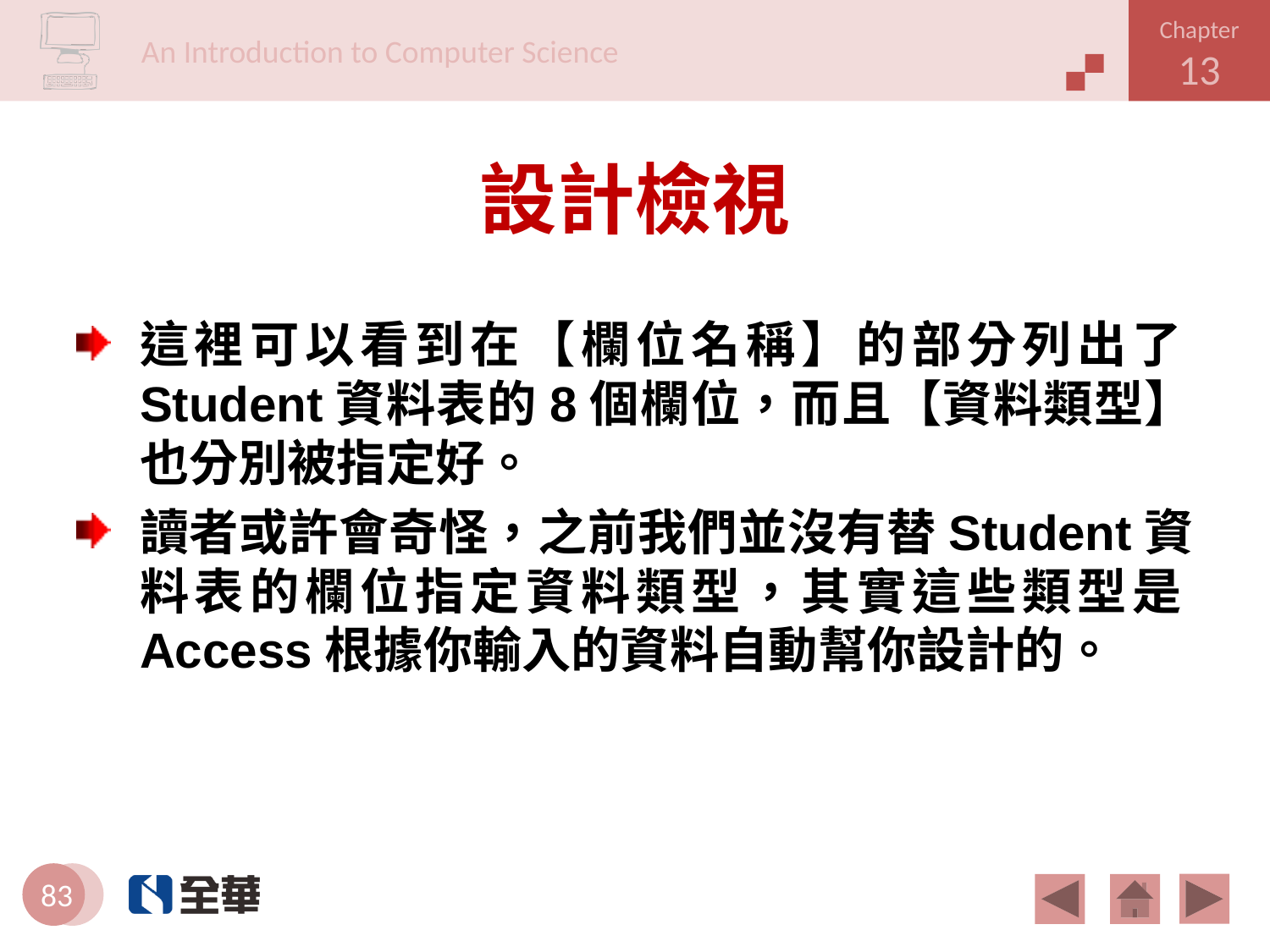

# 設計檢視
這裡可以看到在【欄位名稱】的部分列出了Student資料表的8個欄位，而且【資料類型】也分別被指定好。
讀者或許會奇怪，之前我們並沒有替Student資料表的欄位指定資料類型，其實這些類型是Access根據你輸入的資料自動幫你設計的。